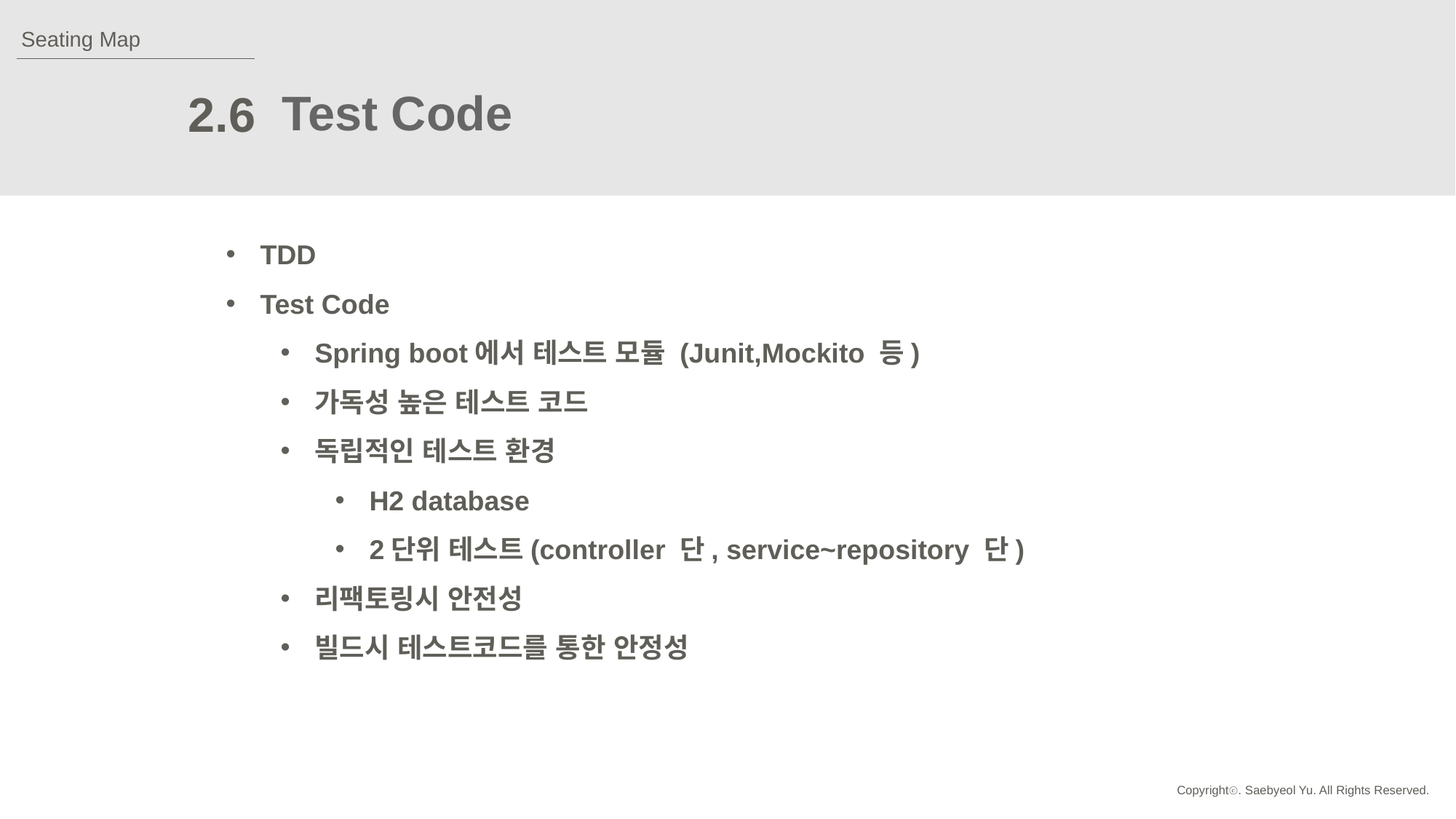

Seating Map
Test Code

2.6
TDD
Test Code
Spring boot에서 테스트 모듈 (Junit,Mockito 등)
가독성 높은 테스트 코드
독립적인 테스트 환경
H2 database
2단위 테스트(controller 단, service~repository 단)
리팩토링시 안전성
빌드시 테스트코드를 통한 안정성